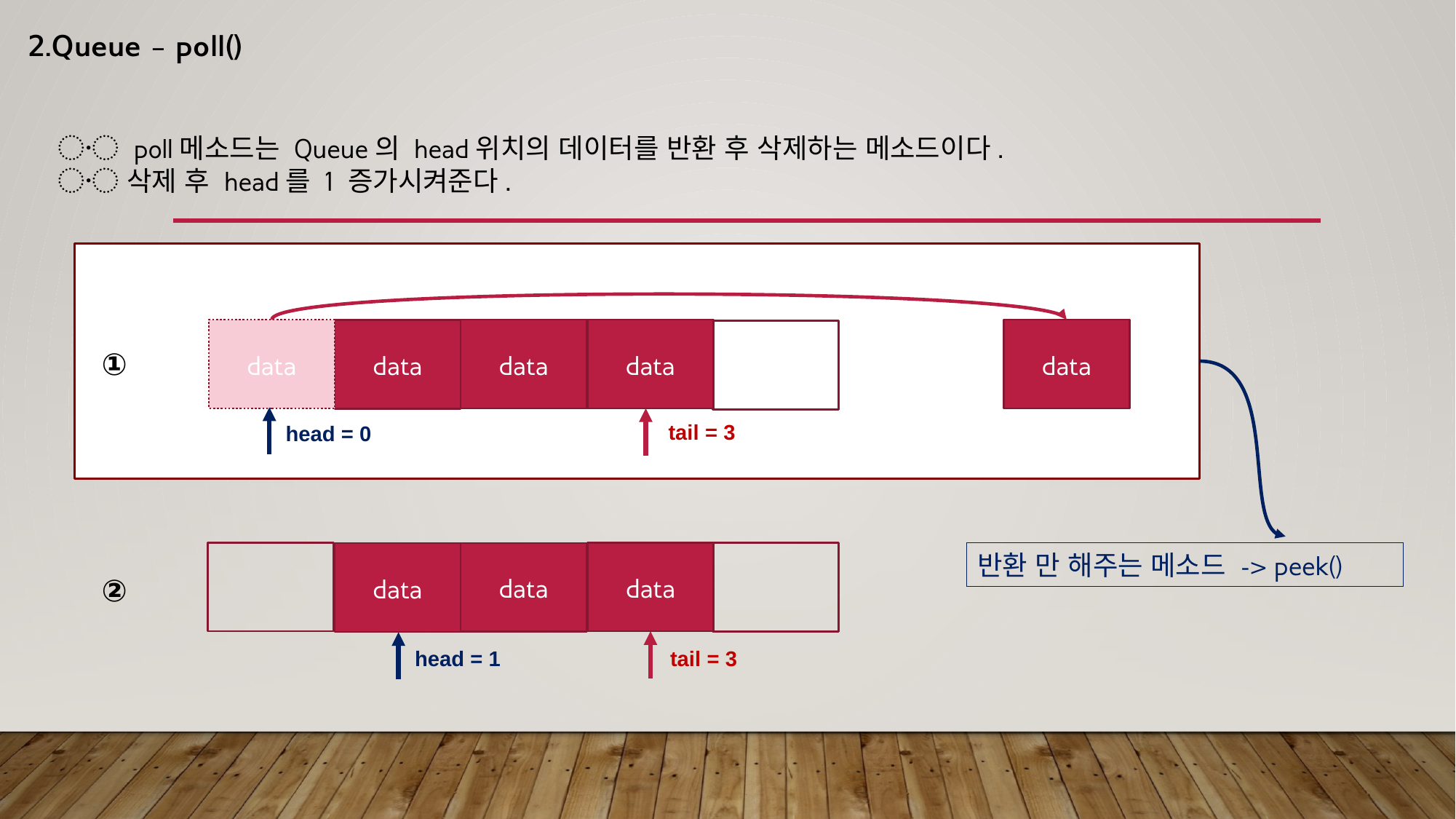

2.Queue – poll()
〮 poll메소드는 Queue의 head위치의 데이터를 반환 후 삭제하는 메소드이다.
〮 삭제 후 head를 1 증가시켜준다.

data
data
data
data
data

①
tail = 3
head = 0

data

반환 만 해주는 메소드 -> peek()
data
data
②
head = 1
tail = 3